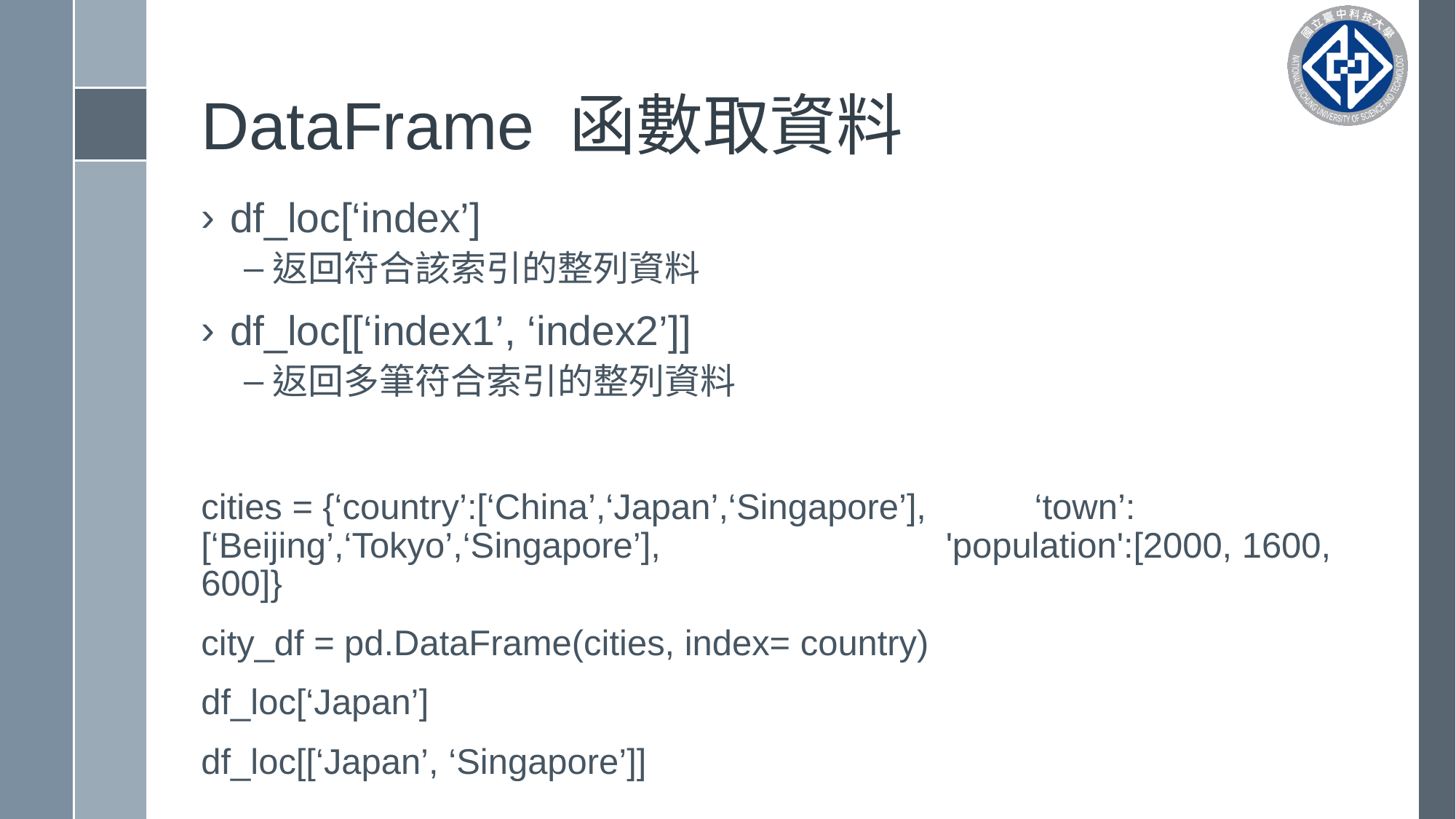

# DataFrame 函數取資料
df_loc[‘index’]
返回符合該索引的整列資料
df_loc[[‘index1’, ‘index2’]]
返回多筆符合索引的整列資料

cities = {‘country’:[‘China’,‘Japan’,‘Singapore’],           ‘town’:[‘Beijing’,‘Tokyo’,‘Singapore’],                             'population':[2000, 1600, 600]}
city_df = pd.DataFrame(cities, index= country)
df_loc[‘Japan’]
df_loc[[‘Japan’, ‘Singapore’]]